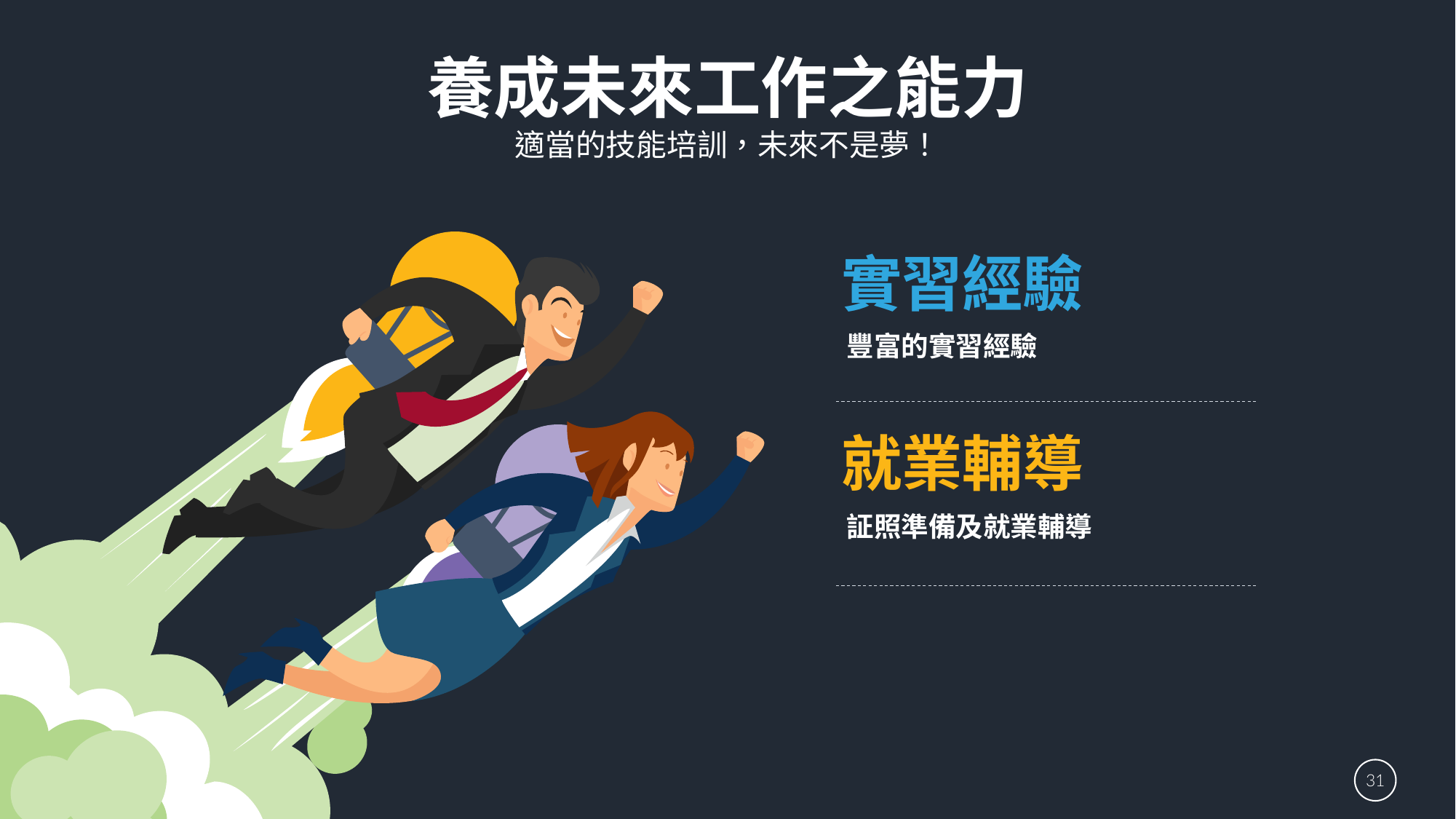

養成未來工作之能力
適當的技能培訓，未來不是夢！

實習經驗
豐富的實習經驗
就業輔導
証照準備及就業輔導